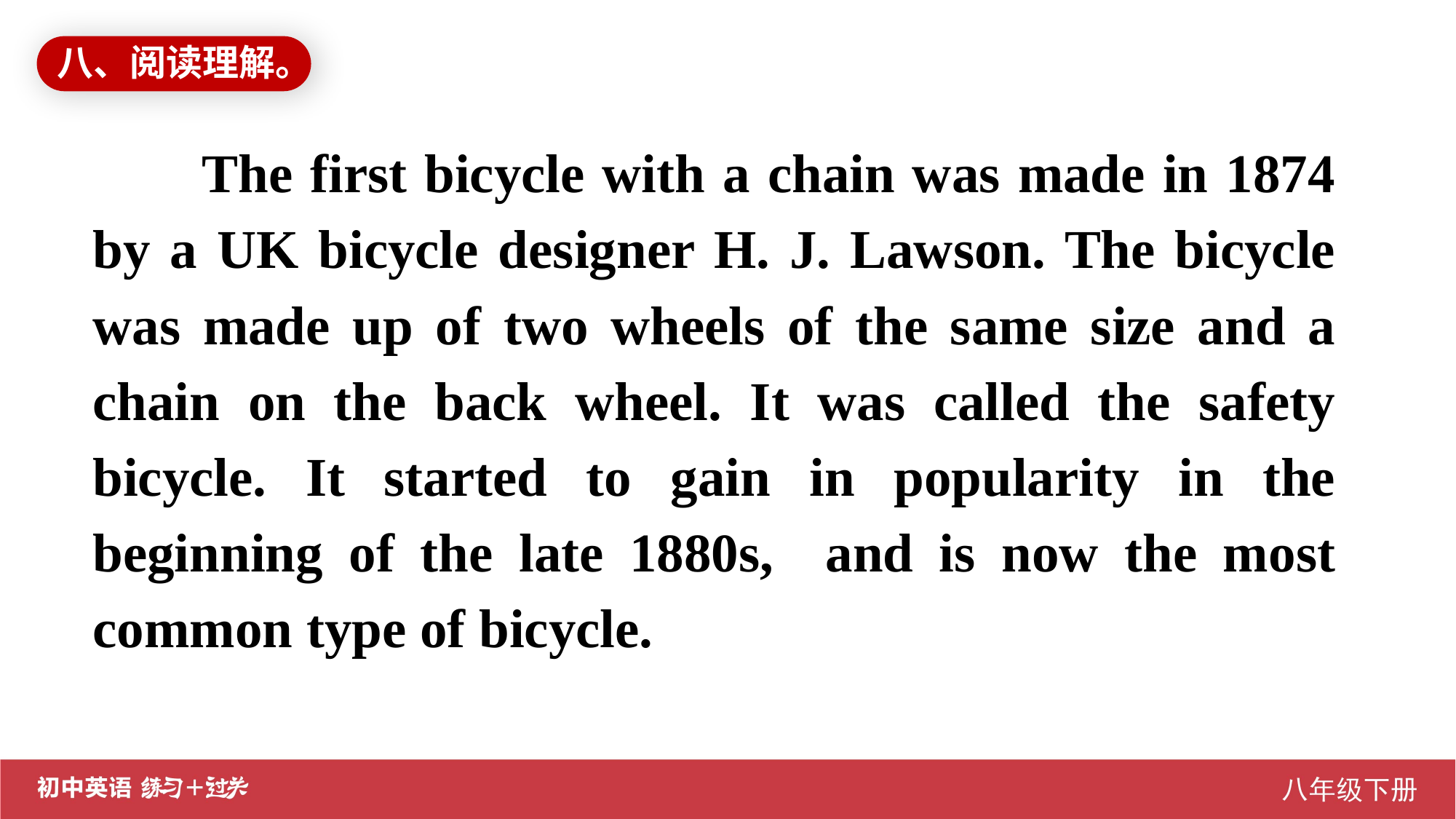

八、阅读理解。

The first bicycle with a chain was made in 1874 by a UK bicycle designer H. J. Lawson. The bicycle was made up of two wheels of the same size and a chain on the back wheel. It was called the safety bicycle. It started to gain in popularity in the beginning of the late 1880s,  and is now the most common type of bicycle.